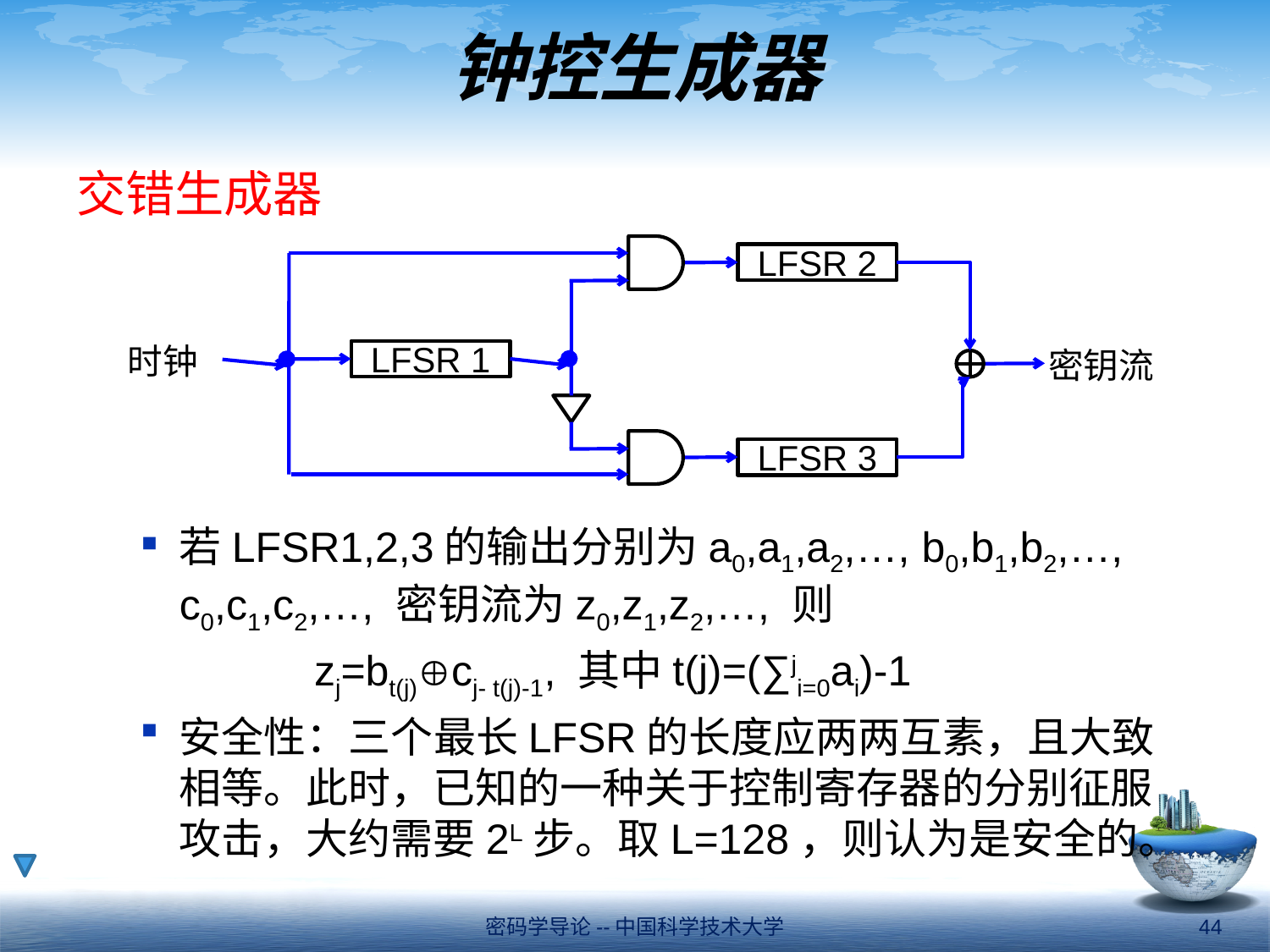

# 钟控生成器
交错生成器

若LFSR1,2,3的输出分别为a0,a1,a2,…, b0,b1,b2,…, c0,c1,c2,…, 密钥流为z0,z1,z2,…, 则
	    zj=bt(j)⊕cj- t(j)-1, 其中t(j)=(∑ji=0ai)-1
安全性：三个最长LFSR的长度应两两互素，且大致相等。此时，已知的一种关于控制寄存器的分别征服攻击，大约需要2L步。取L=128，则认为是安全的。

LFSR 2
时钟
密钥流
LFSR 1

LFSR 3

密码学导论--中国科学技术大学
44